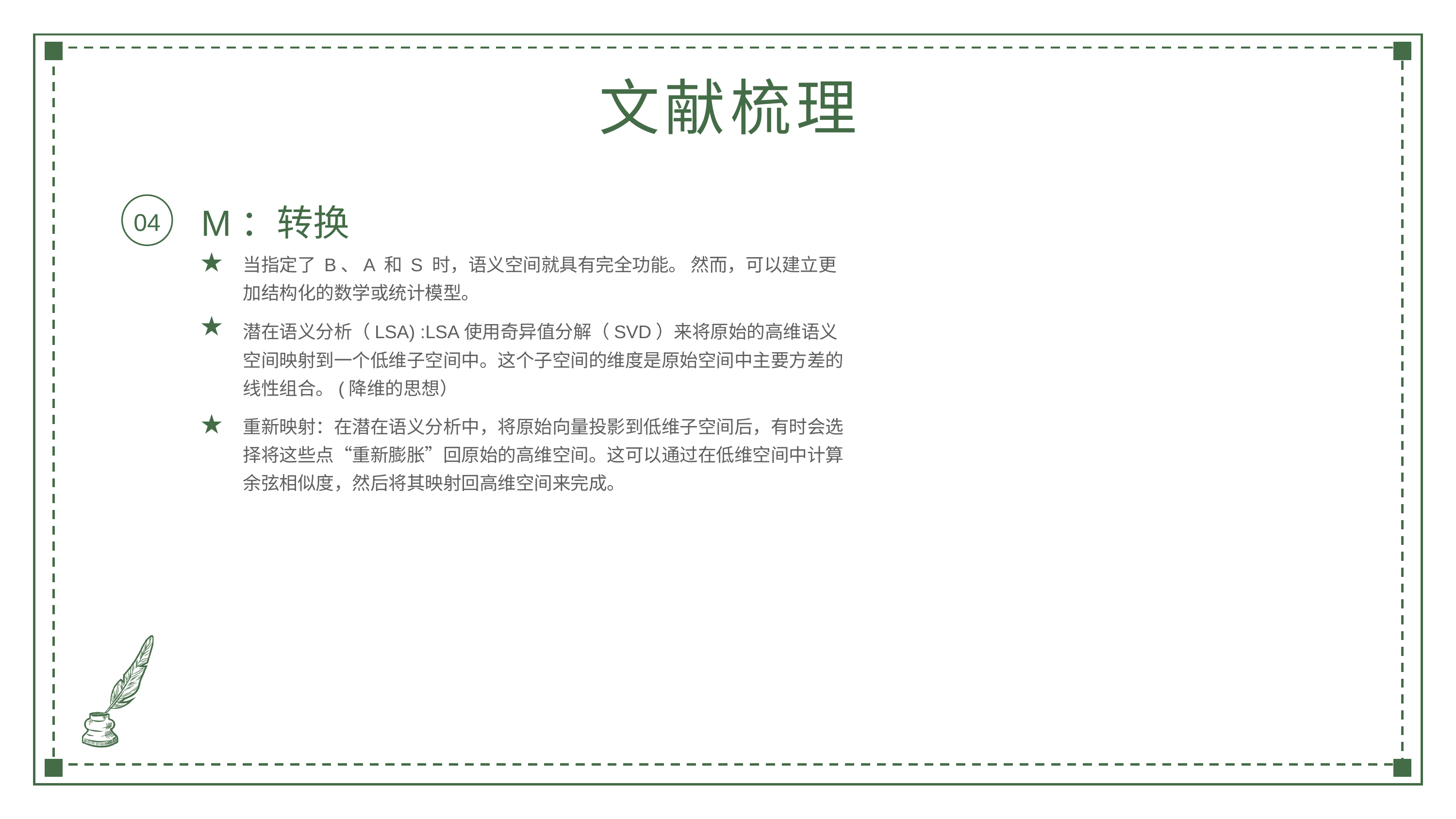

文献梳理
M：转换

04
当指定了 B、A 和 S 时，语义空间就具有完全功能。 然而，可以建立更加结构化的数学或统计模型。

潜在语义分析（LSA) :LSA使用奇异值分解（SVD）来将原始的高维语义空间映射到一个低维子空间中。这个子空间的维度是原始空间中主要方差的线性组合。(降维的思想）

重新映射：在潜在语义分析中，将原始向量投影到低维子空间后，有时会选择将这些点“重新膨胀”回原始的高维空间。这可以通过在低维空间中计算余弦相似度，然后将其映射回高维空间来完成。